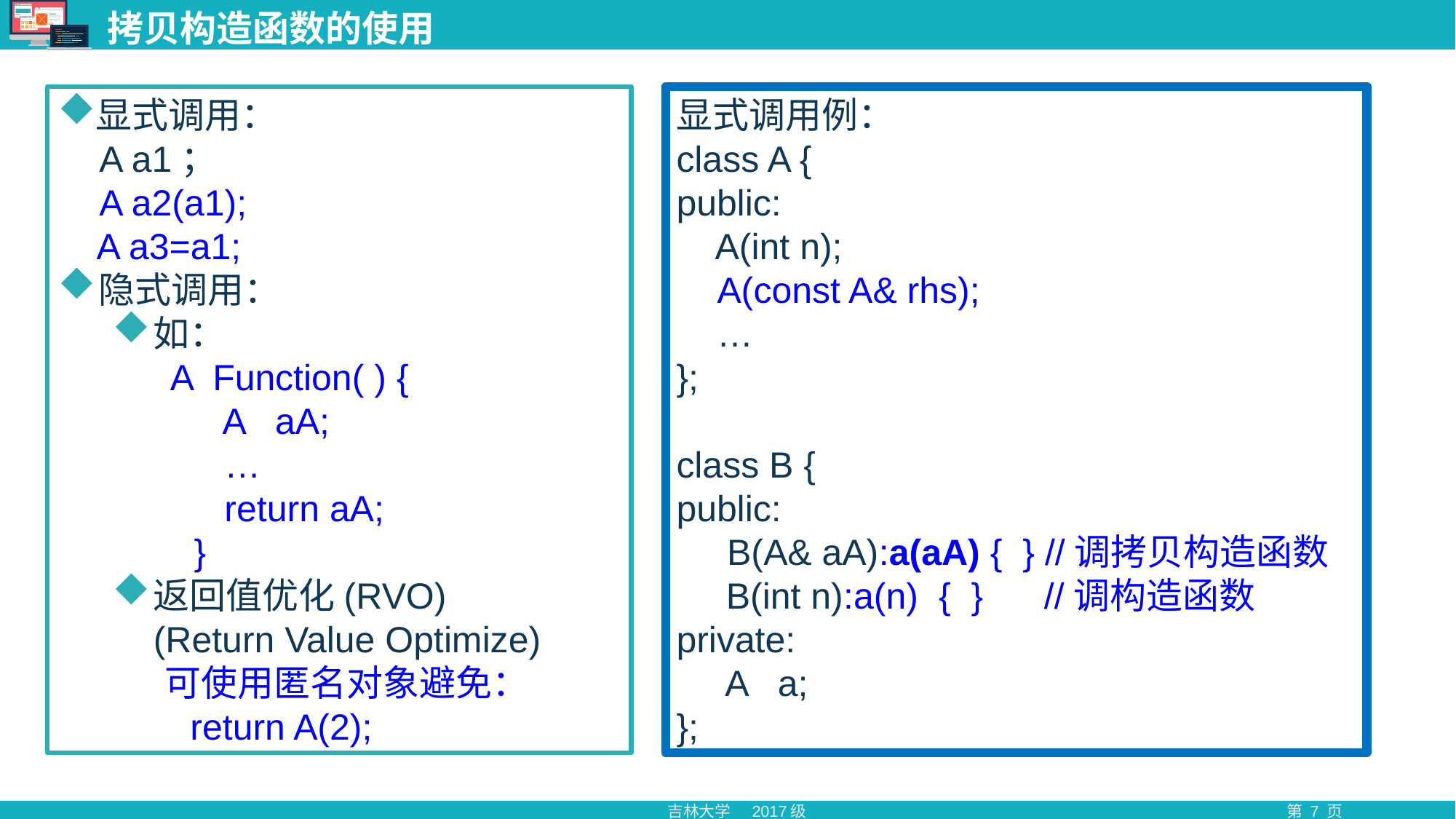

# 拷贝构造函数的使用
显式调用：
    A a1；
    A a2(a1);
    A a3=a1;
隐式调用：
如：
 A  Function( ) {
       A   aA;
       …
       return aA;
    }
返回值优化(RVO)
(Return Value Optimize)
            可使用匿名对象避免：
             return A(2);
显式调用例：
class A {
public:
    A(int n);
    A(const A& rhs);
    …
};

class B {
public:
     B(A& aA):a(aA) {  } //调拷贝构造函数
     B(int n):a(n)  {  }      //调构造函数
private:
     A   a;
};